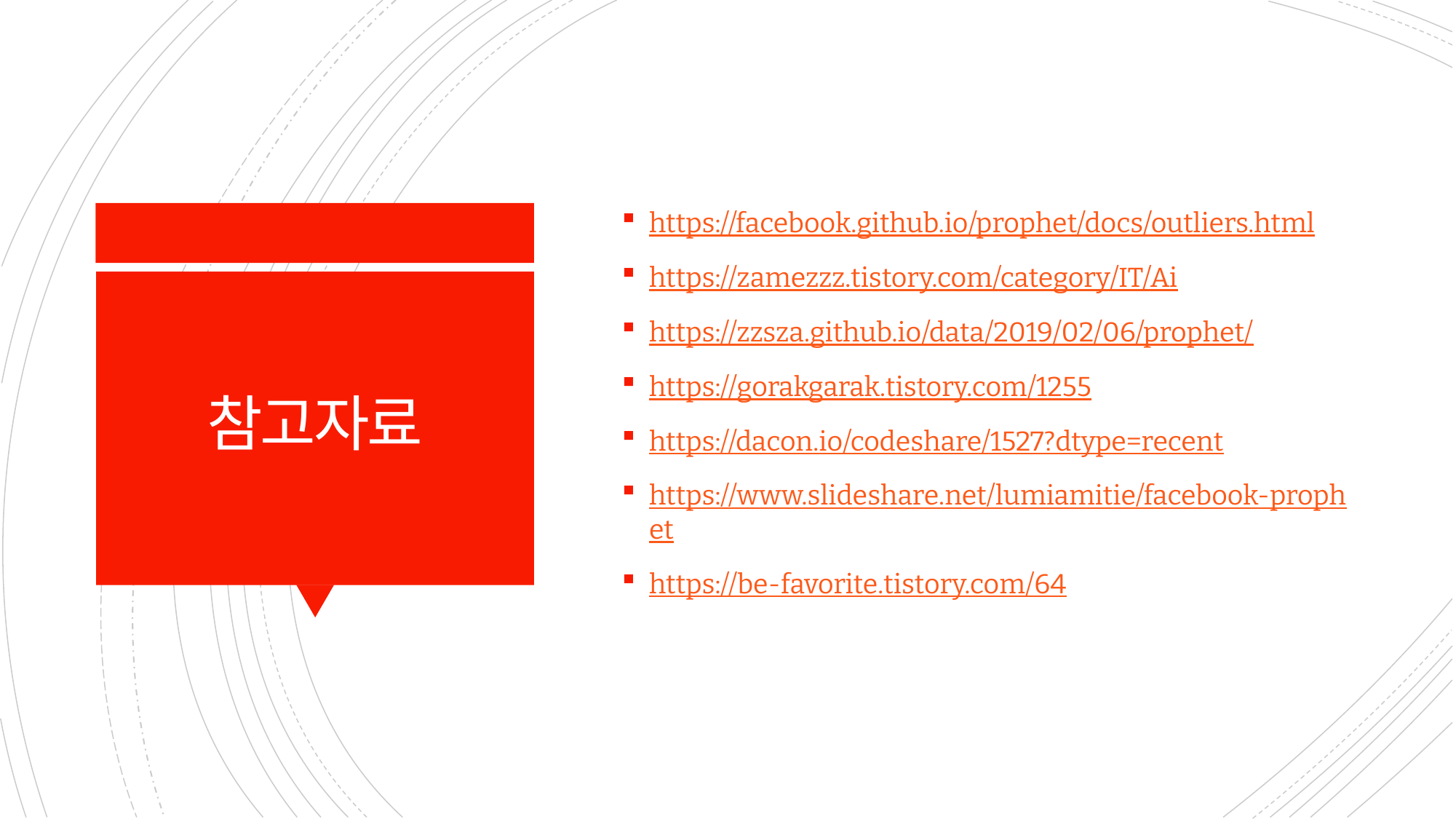

https://facebook.github.io/prophet/docs/outliers.html
https://zamezzz.tistory.com/category/IT/Ai
https://zzsza.github.io/data/2019/02/06/prophet/
https://gorakgarak.tistory.com/1255
https://dacon.io/codeshare/1527?dtype=recent
https://www.slideshare.net/lumiamitie/facebook-prophet
https://be-favorite.tistory.com/64

# 참고자료